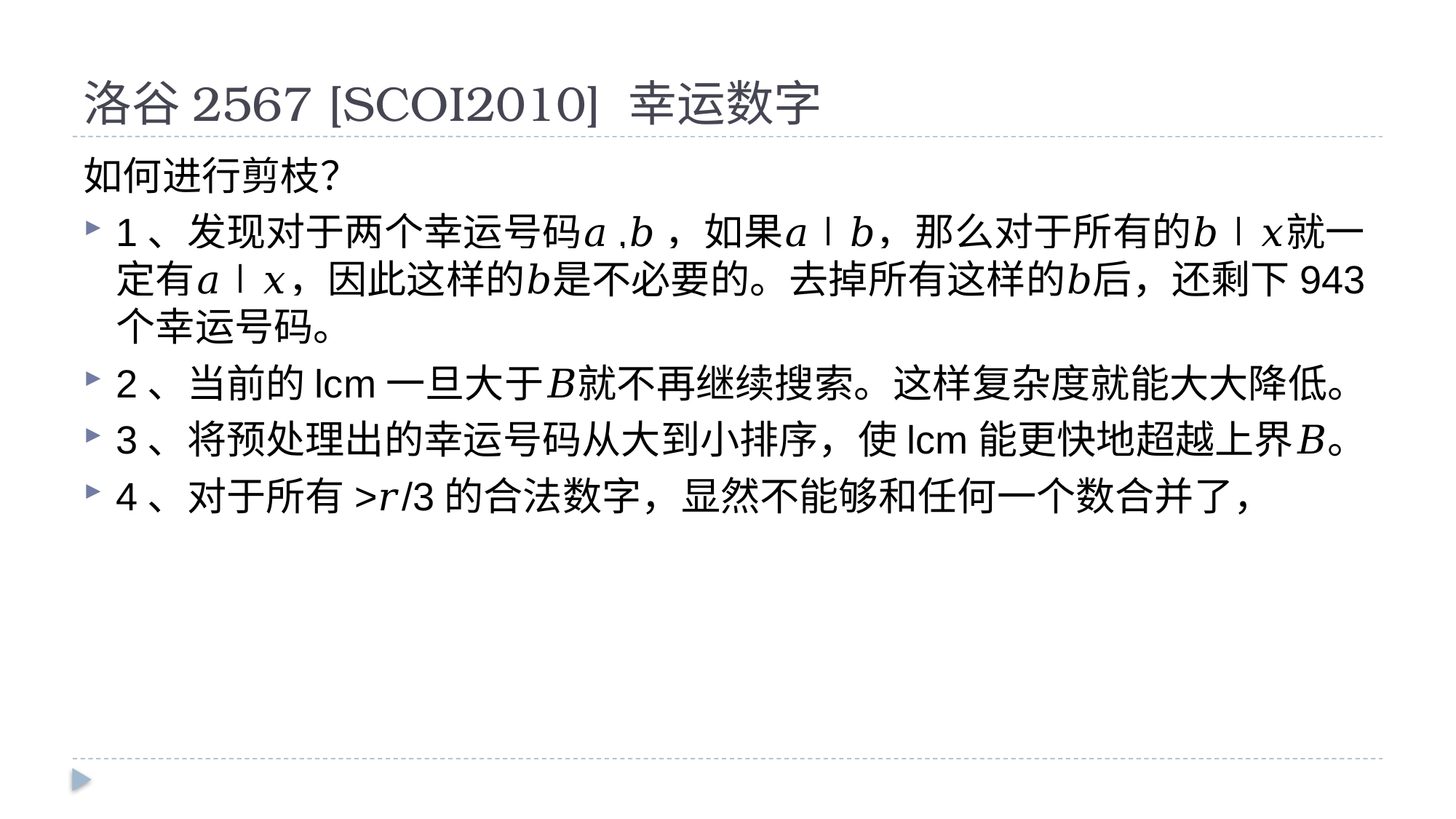

# 洛谷2567 [SCOI2010] 幸运数字
如何进行剪枝？
1、发现对于两个幸运号码𝑎,𝑏，如果𝑎∣𝑏，那么对于所有的𝑏∣𝑥就一定有𝑎∣𝑥，因此这样的𝑏是不必要的。去掉所有这样的𝑏后，还剩下943个幸运号码。
2、当前的lcm一旦大于𝐵就不再继续搜索。这样复杂度就能大大降低。
3、将预处理出的幸运号码从大到小排序，使lcm能更快地超越上界𝐵。
4、对于所有>𝑟/3的合法数字，显然不能够和任何一个数合并了，